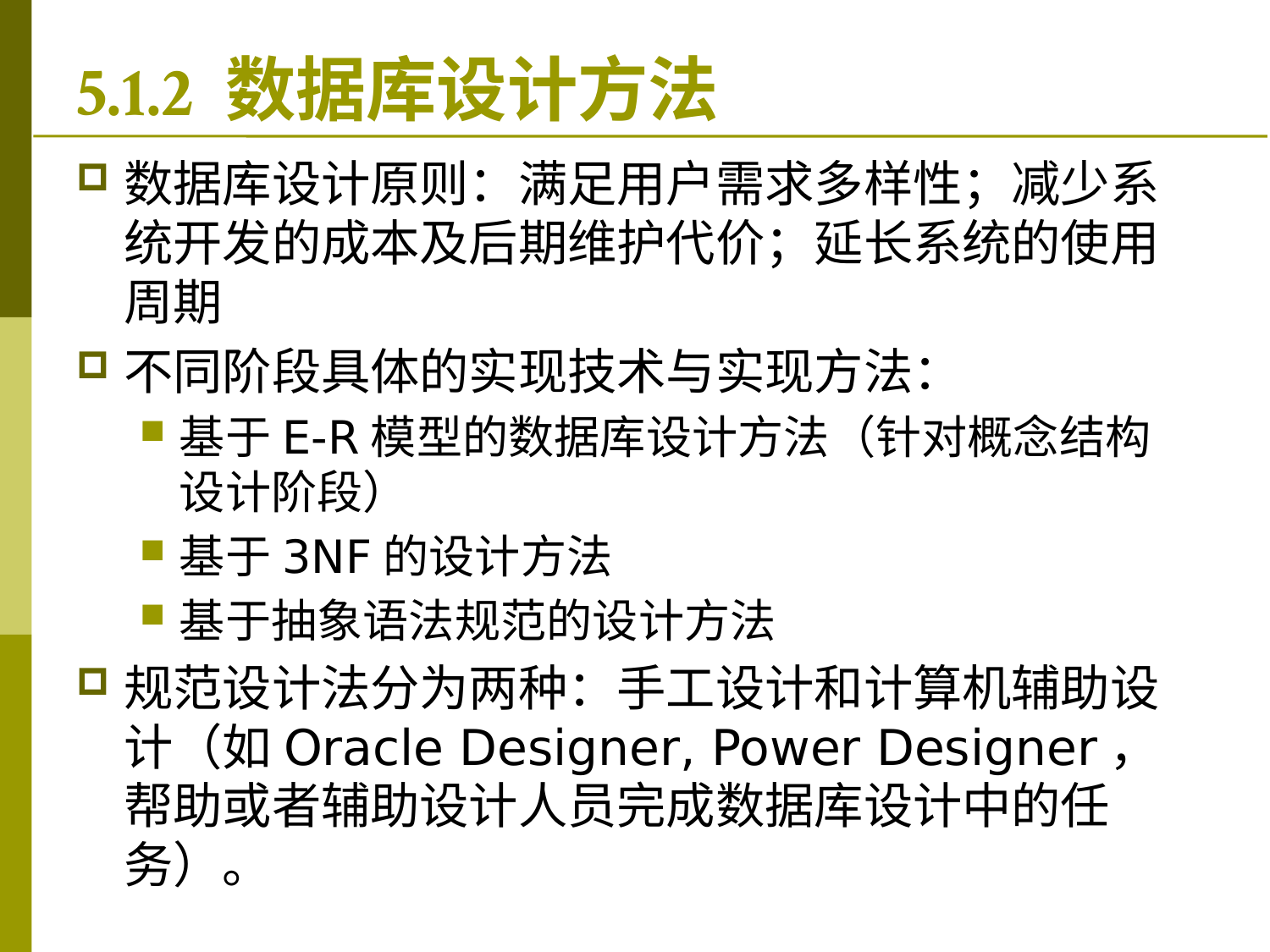

# 5.1.2 数据库设计方法
数据库设计原则：满足用户需求多样性；减少系统开发的成本及后期维护代价；延长系统的使用周期
不同阶段具体的实现技术与实现方法：
基于E-R模型的数据库设计方法（针对概念结构设计阶段）
基于3NF的设计方法
基于抽象语法规范的设计方法
规范设计法分为两种：手工设计和计算机辅助设计（如Oracle Designer, Power Designer，帮助或者辅助设计人员完成数据库设计中的任务）。